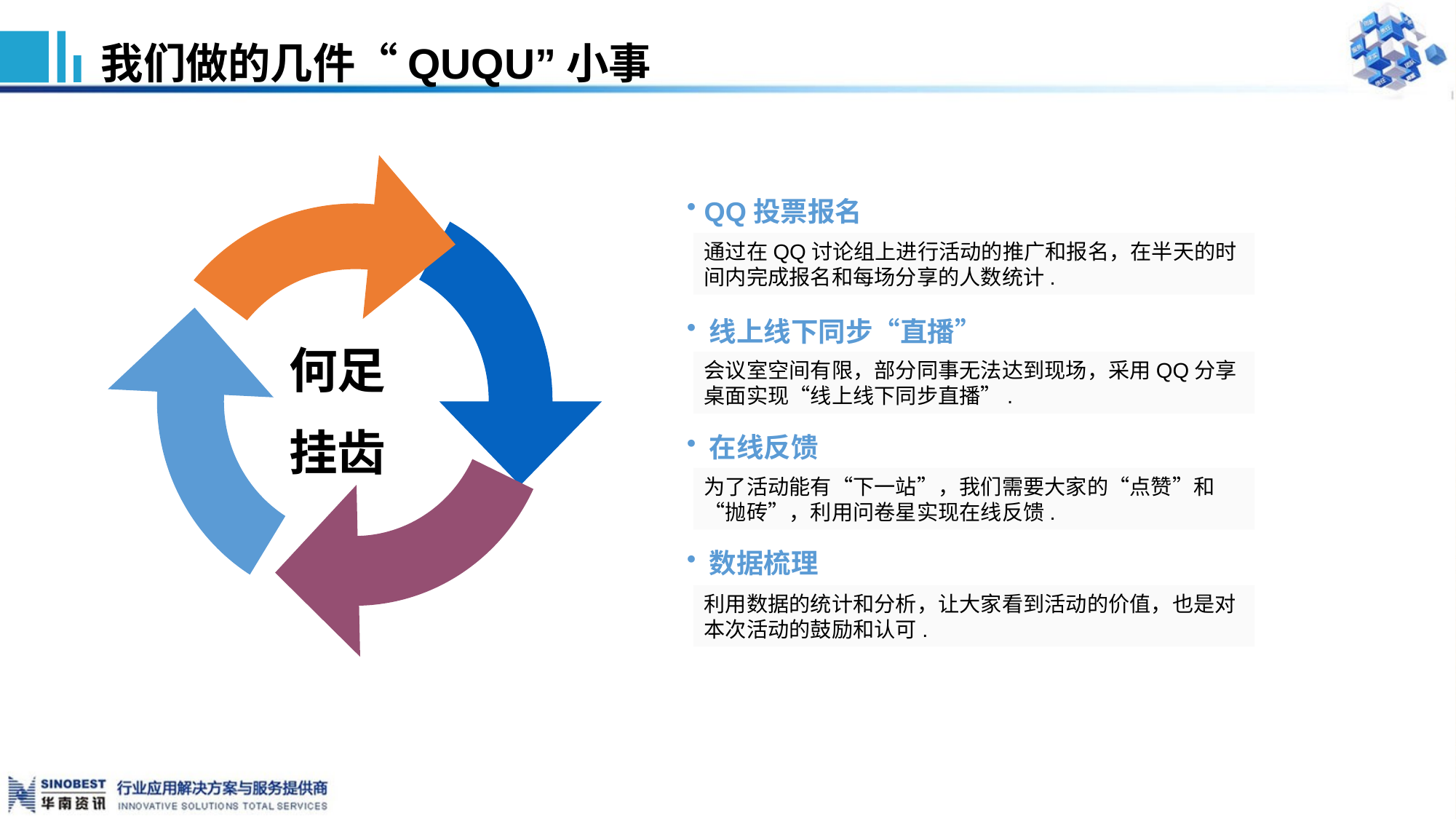

# 我们做的几件“QUQU”小事

 QQ投票报名

通过在QQ讨论组上进行活动的推广和报名，在半天的时间内完成报名和每场分享的人数统计.
 线上线下同步“直播”
何足
挂齿
会议室空间有限，部分同事无法达到现场，采用QQ分享桌面实现“线上线下同步直播”.
 在线反馈
为了活动能有“下一站”，我们需要大家的“点赞”和“抛砖”，利用问卷星实现在线反馈.
 数据梳理
利用数据的统计和分析，让大家看到活动的价值，也是对本次活动的鼓励和认可.